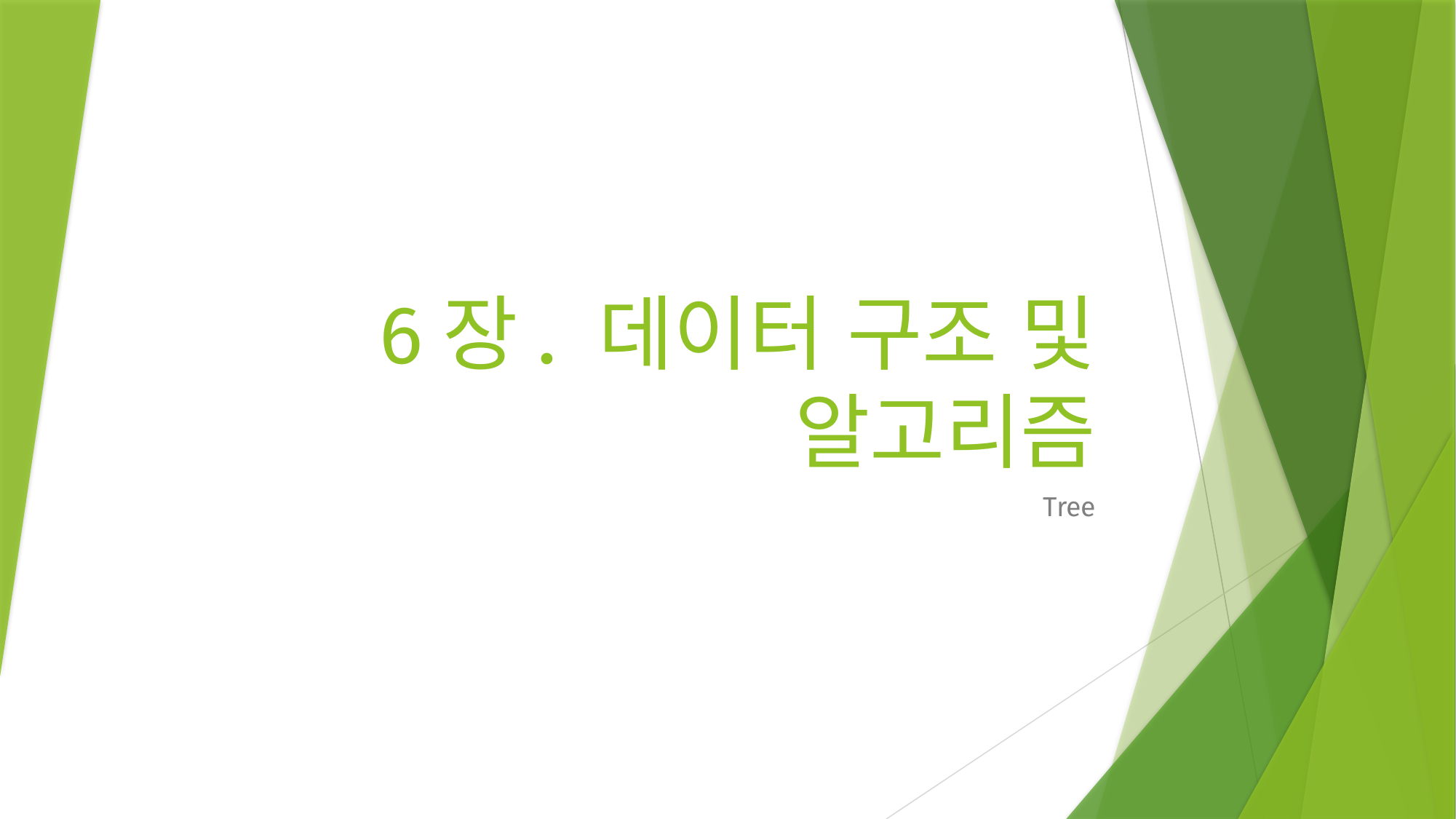

# 6장. 데이터 구조 및 알고리즘
Tree